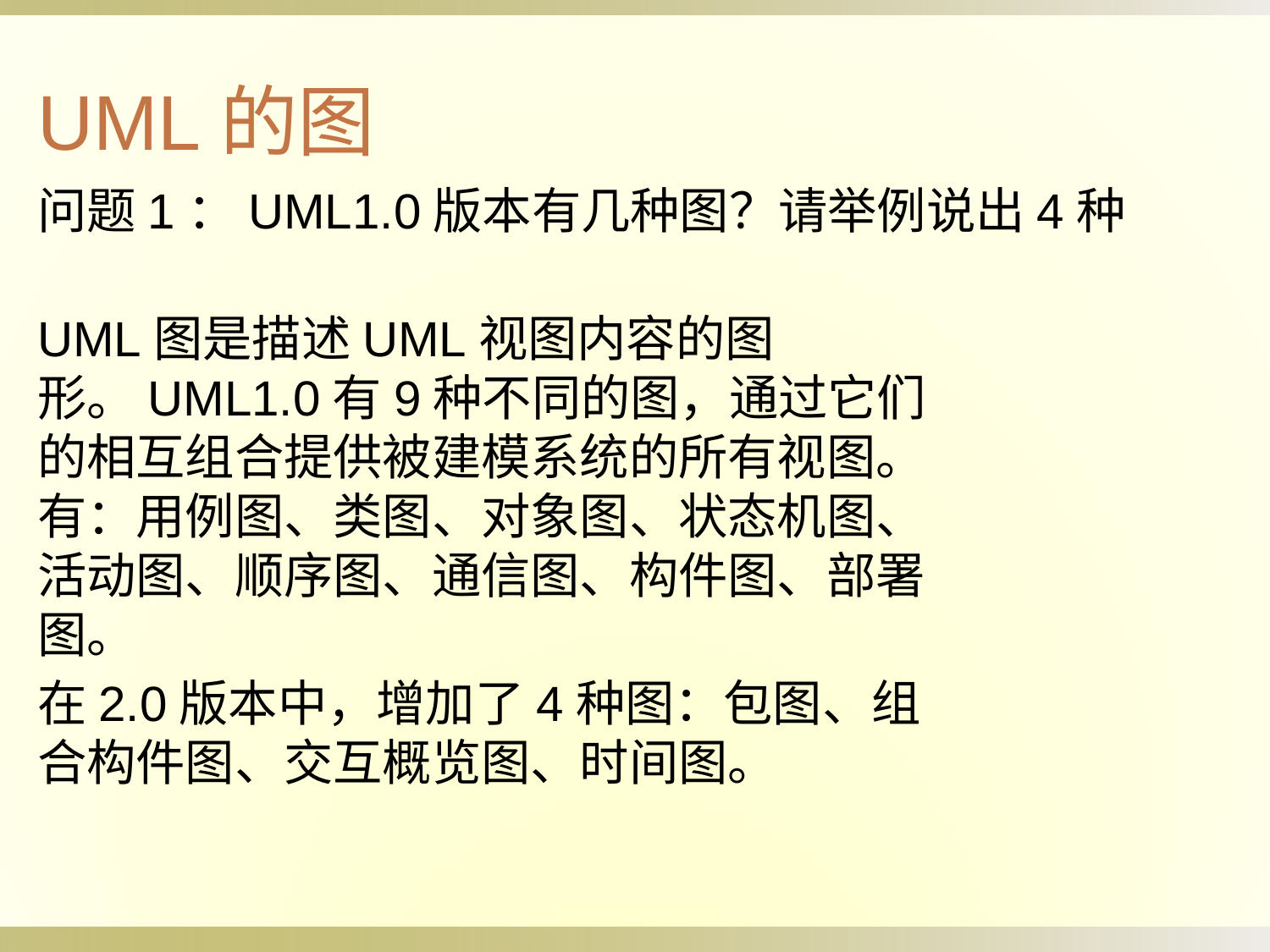

UML的图
问题1：UML1.0版本有几种图？请举例说出4种

UML图是描述UML视图内容的图形。UML1.0有9种不同的图，通过它们的相互组合提供被建模系统的所有视图。有：用例图、类图、对象图、状态机图、活动图、顺序图、通信图、构件图、部署图。
在2.0版本中，增加了4种图：包图、组合构件图、交互概览图、时间图。